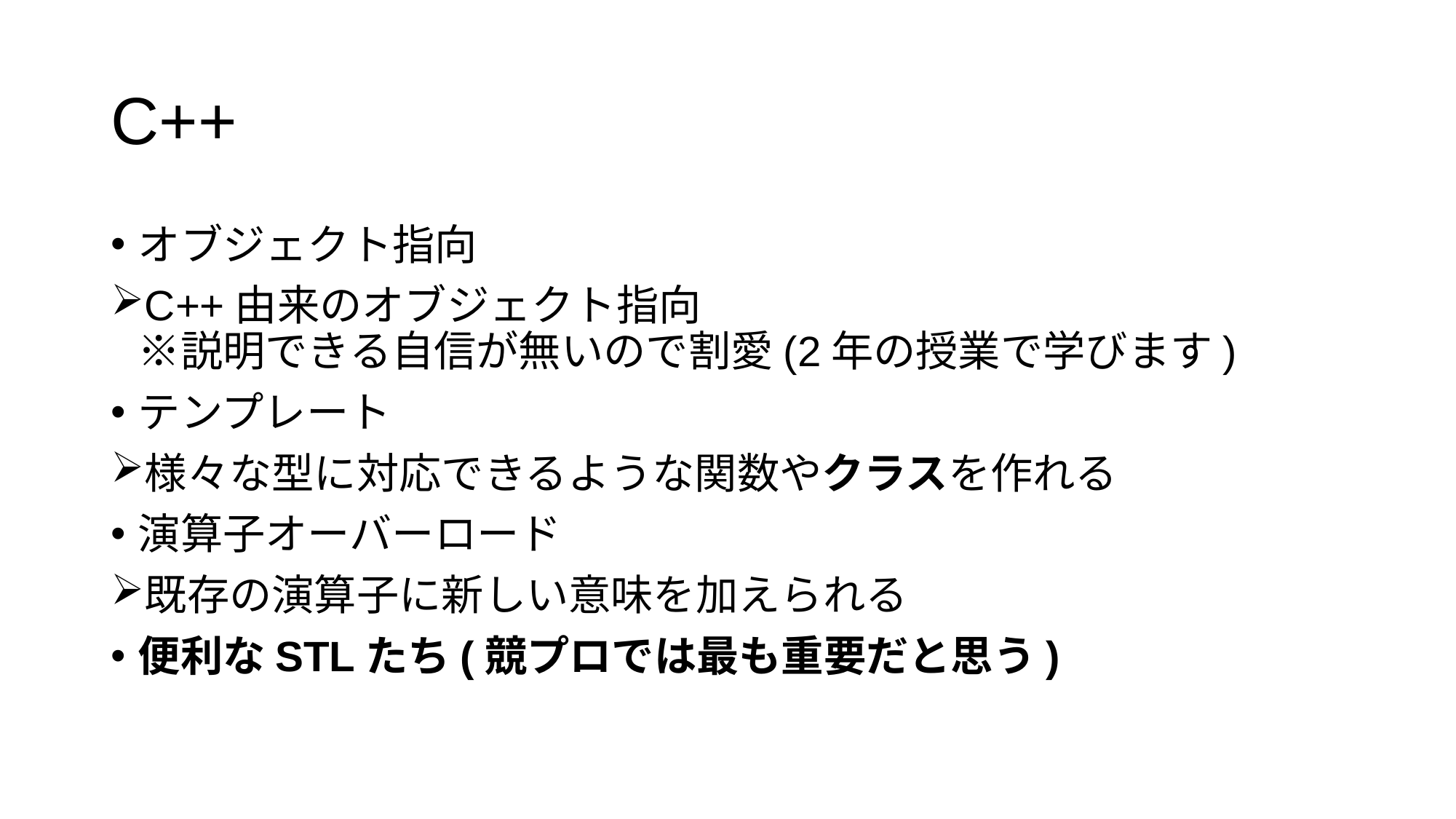

# C++
オブジェクト指向
C++由来のオブジェクト指向
※説明できる自信が無いので割愛(2年の授業で学びます)
テンプレート
様々な型に対応できるような関数やクラスを作れる
演算子オーバーロード
既存の演算子に新しい意味を加えられる
便利なSTLたち(競プロでは最も重要だと思う)